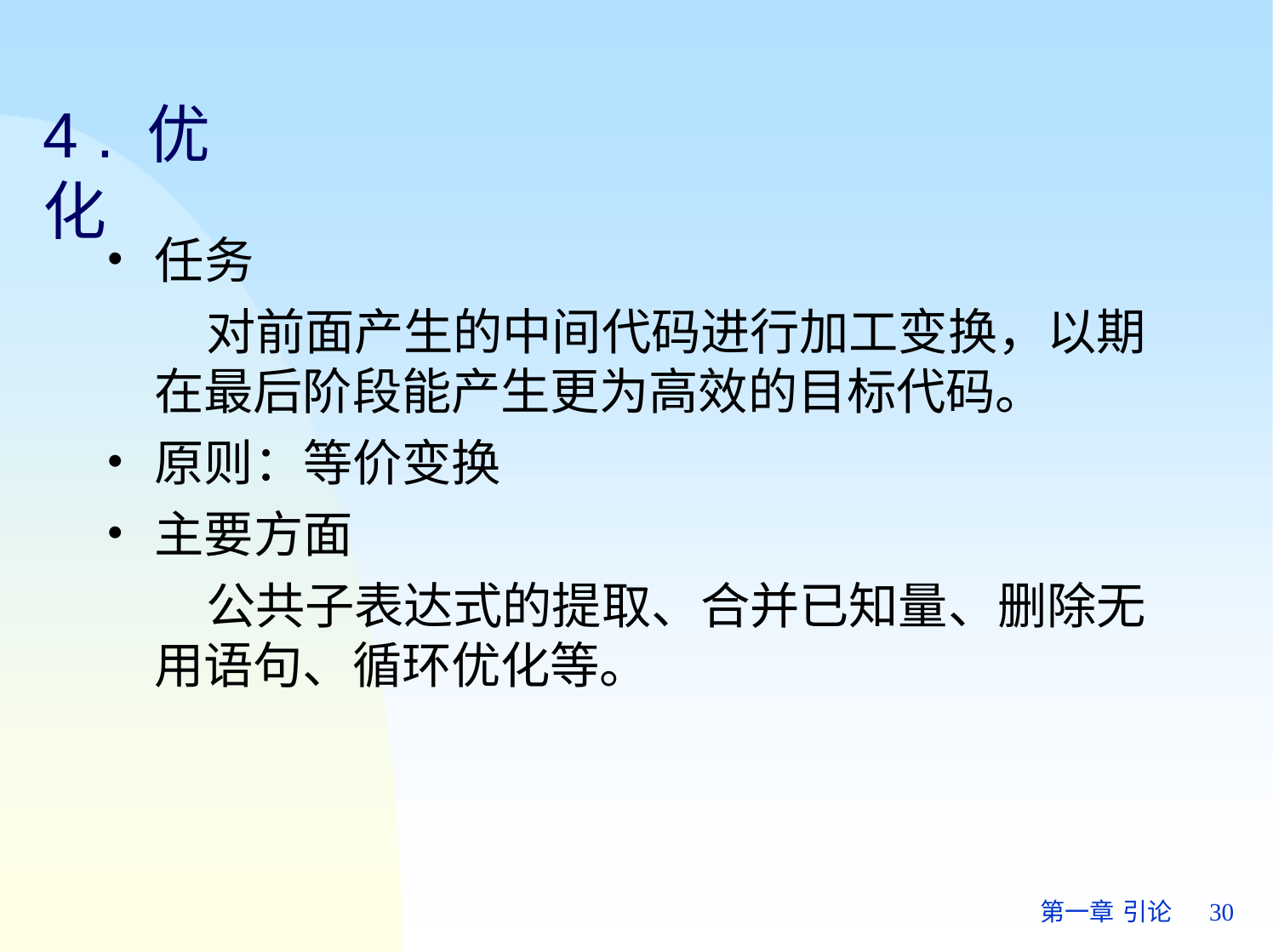

# 4 . 优化
任务
对前面产生的中间代码进行加工变换，以期 在最后阶段能产生更为高效的目标代码。
原则：等价变换
主要方面
公共子表达式的提取、合并已知量、删除无 用语句、循环优化等。
第一章 引论	30